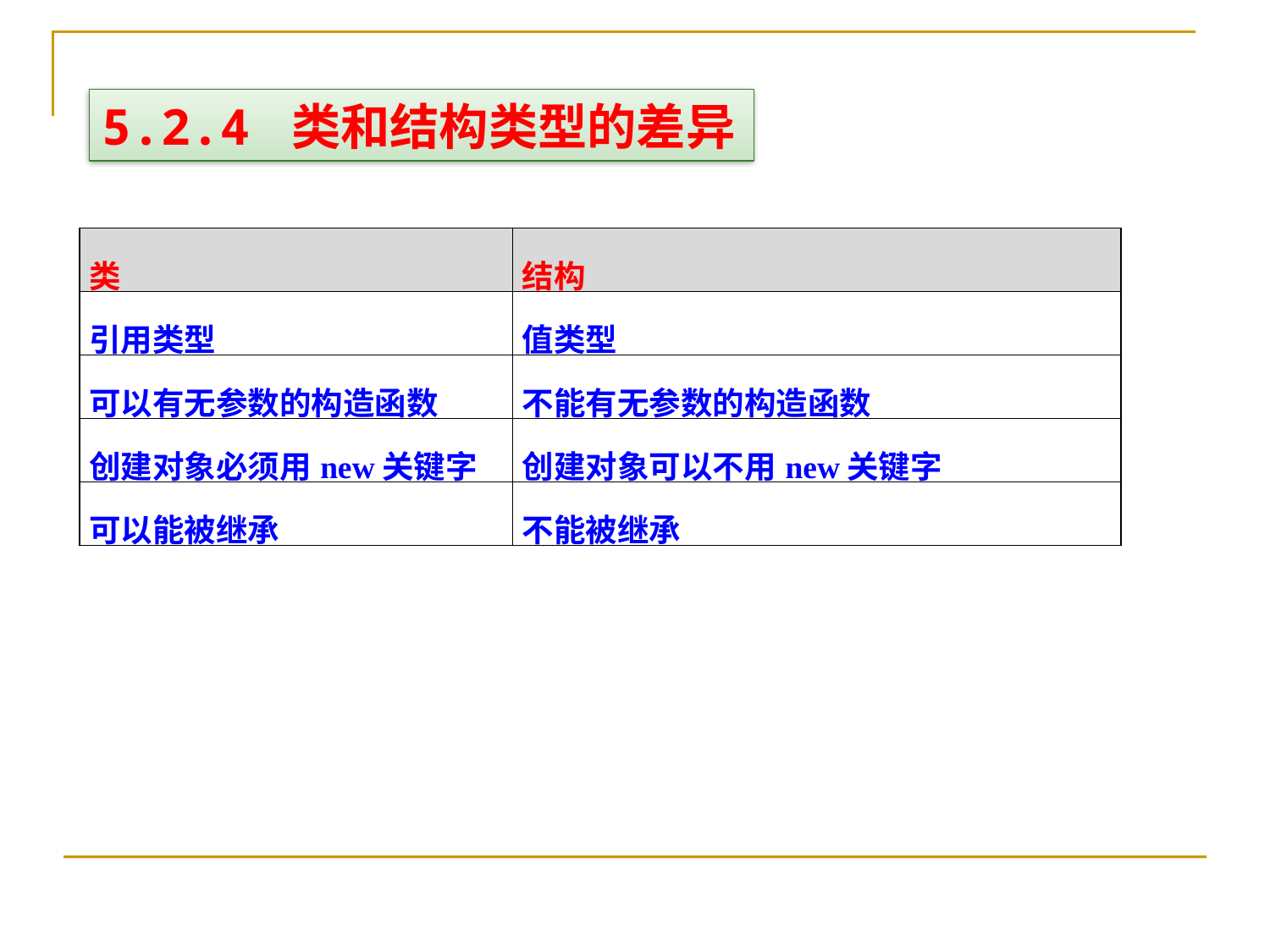

5.2.4 类和结构类型的差异
| 类 | 结构 |
| --- | --- |
| 引用类型 | 值类型 |
| 可以有无参数的构造函数 | 不能有无参数的构造函数 |
| 创建对象必须用new关键字 | 创建对象可以不用new关键字 |
| 可以能被继承 | 不能被继承 |